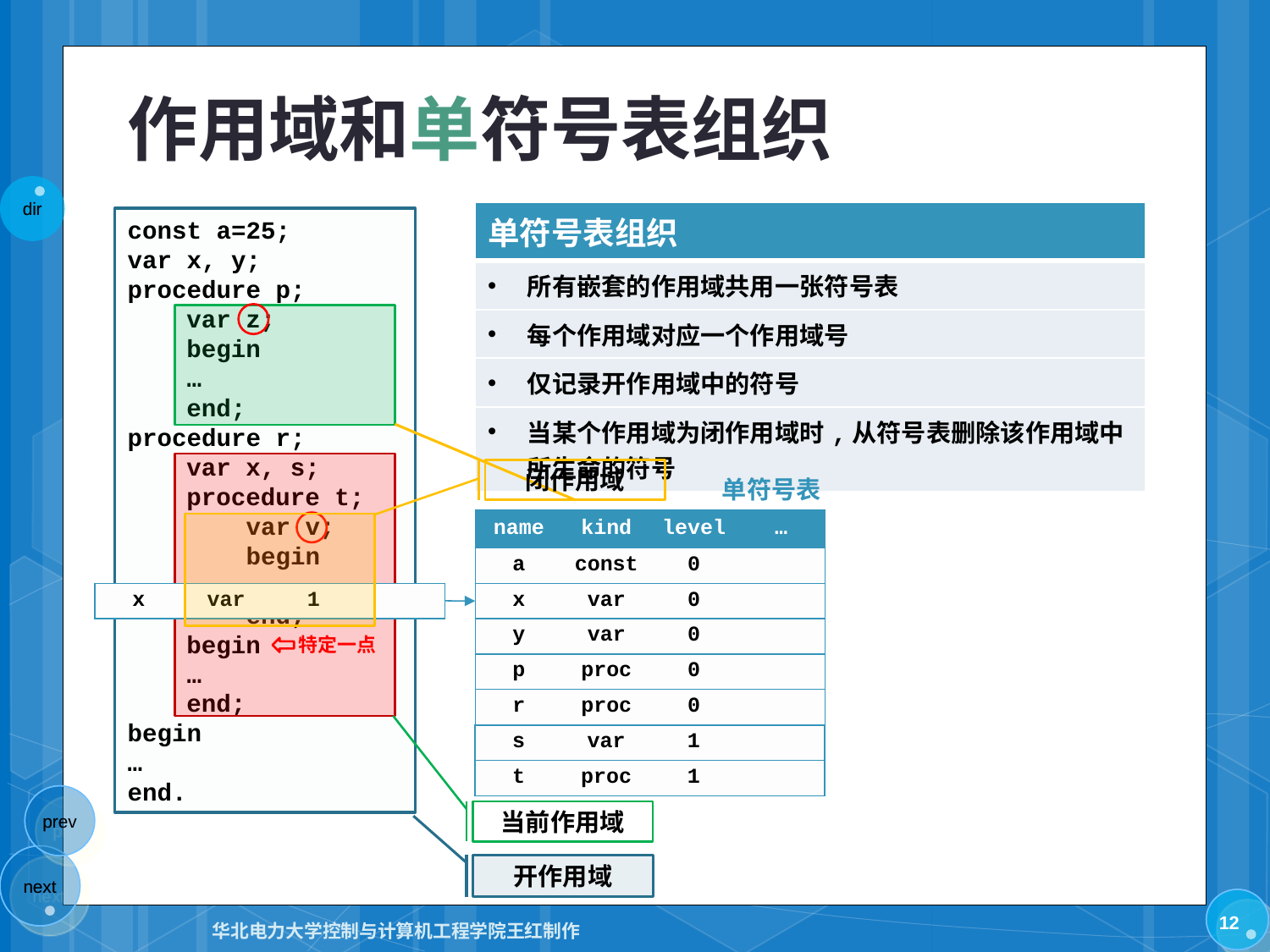

# 作用域和单符号表组织
| 单符号表组织 |
| --- |
| 所有嵌套的作用域共用一张符号表 |
| 每个作用域对应一个作用域号 |
| 仅记录开作用域中的符号 |
| 当某个作用域为闭作用域时,从符号表删除该作用域中所生命的符号 |
const a=25;
var x, y;
procedure p;
    var z;
    begin
    …
    end;
procedure r;
    var x, s;
    procedure t;
        var v;
        begin
        …
        end;
    begin
    …
    end;
begin
…
end.
x
var
1

闭作用域
单符号表
| name | kind | level | … |
| --- | --- | --- | --- |
| a | const | 0 |  |
|  |  |  |  |
| y | var | 0 |  |
| p | proc | 0 |  |
| r | proc | 0 |  |

| x | var | 1 |  |
| --- | --- | --- | --- |
| x | var | 0 |  |
| --- | --- | --- | --- |
特定一点

| s | var | 1 |  |
| --- | --- | --- | --- |
| t | proc | 1 |  |
当前作用域
开作用域
12
华北电力大学控制与计算机工程学院王红制作